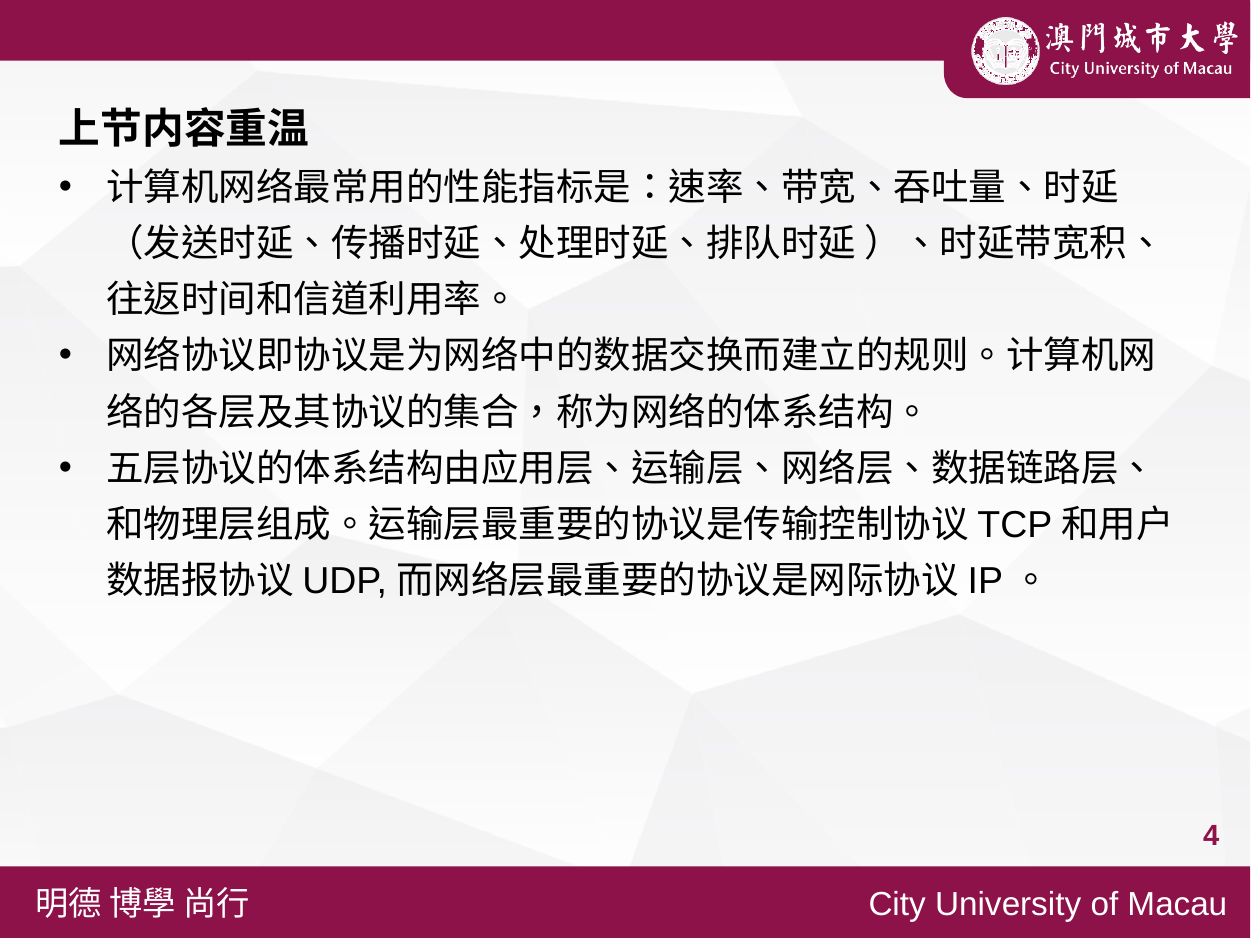

上节内容重温
计算机网络最常用的性能指标是：速率、带宽、吞吐量、时延（发送时延、传播时延、处理时延、排队时延 ）、时延带宽积、往返时间和信道利用率。
网络协议即协议是为网络中的数据交换而建立的规则。计算机网络的各层及其协议的集合，称为网络的体系结构。
五层协议的体系结构由应用层、运输层、网络层、数据链路层、和物理层组成。运输层最重要的协议是传输控制协议TCP和用户数据报协议UDP,而网络层最重要的协议是网际协议IP。
4